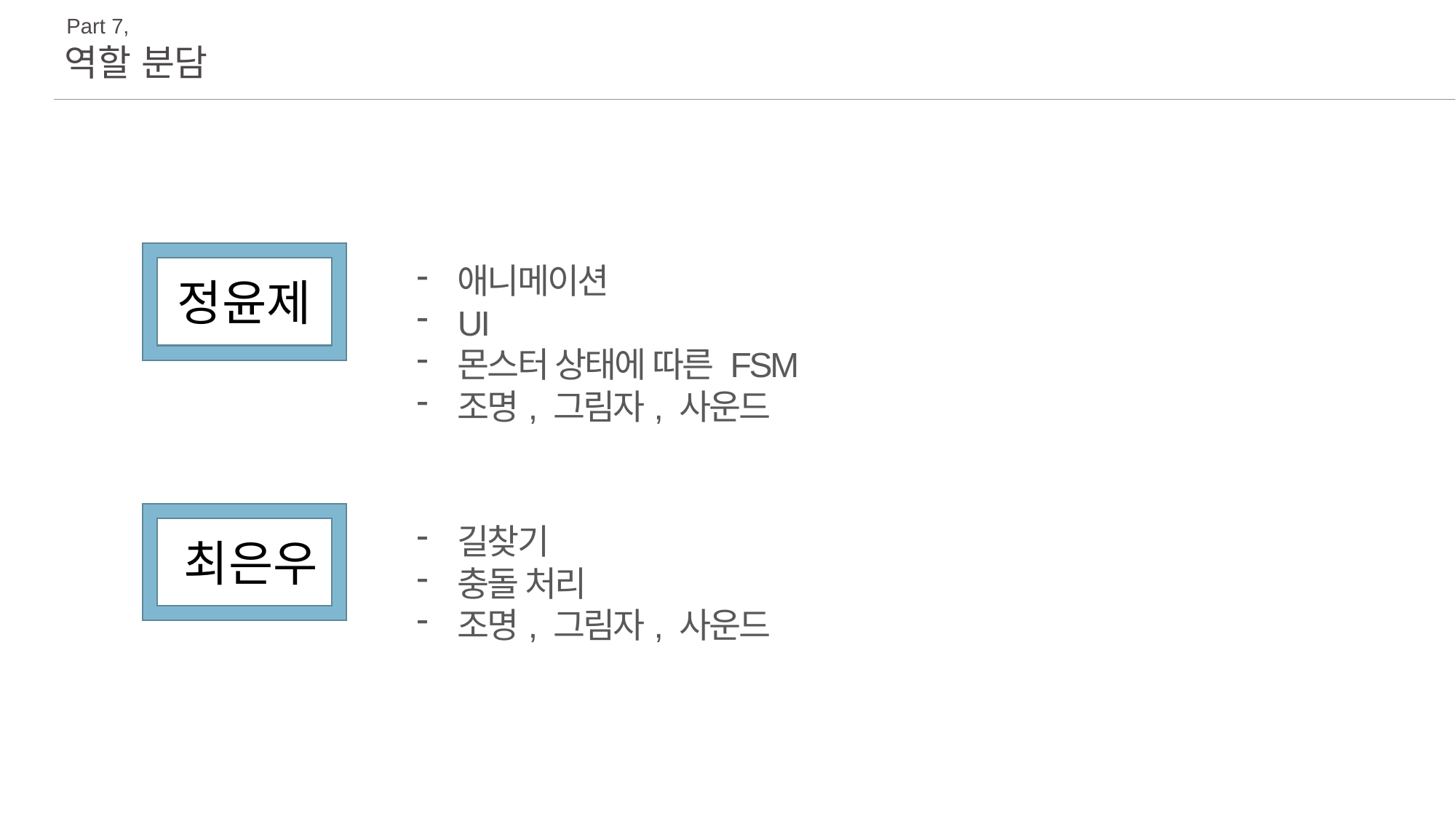

Part 7,
역할 분담

정윤제
애니메이션
UI
몬스터 상태에 따른 FSM
조명, 그림자, 사운드

최은우
길찾기
충돌 처리
조명, 그림자, 사운드